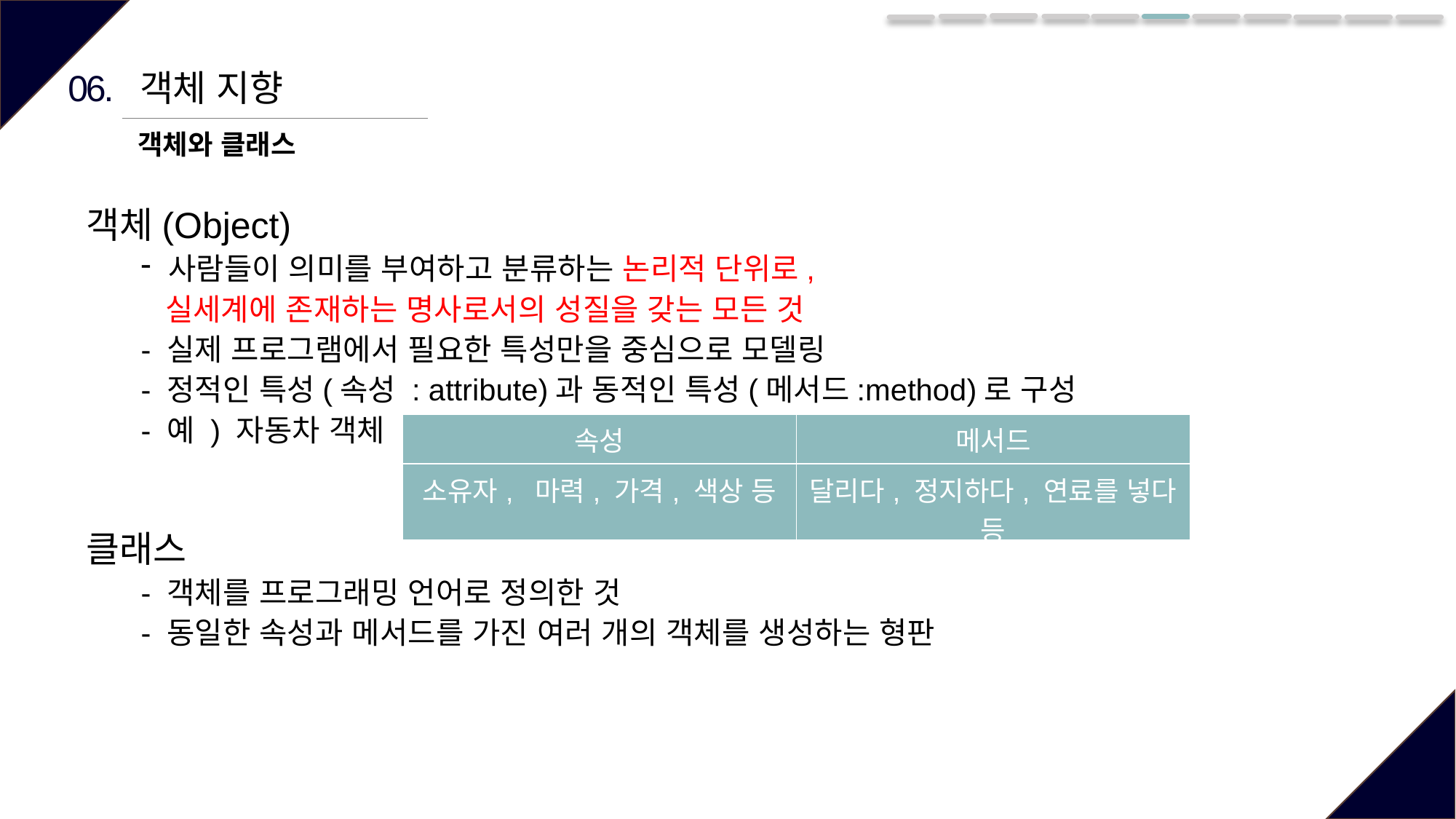

06.
객체 지향

객체와 클래스
객체(Object)
사람들이 의미를 부여하고 분류하는 논리적 단위로,
  실세계에 존재하는 명사로서의 성질을 갖는 모든 것
- 실제 프로그램에서 필요한 특성만을 중심으로 모델링
- 정적인 특성(속성 : attribute)과 동적인 특성(메서드:method)로 구성
- 예 ) 자동차 객체

클래스
- 객체를 프로그래밍 언어로 정의한 것
- 동일한 속성과 메서드를 가진 여러 개의 객체를 생성하는 형판

| 속성 | 메서드 |
| --- | --- |
| 소유자, 마력, 가격, 색상 등 | 달리다, 정지하다, 연료를 넣다 등 |